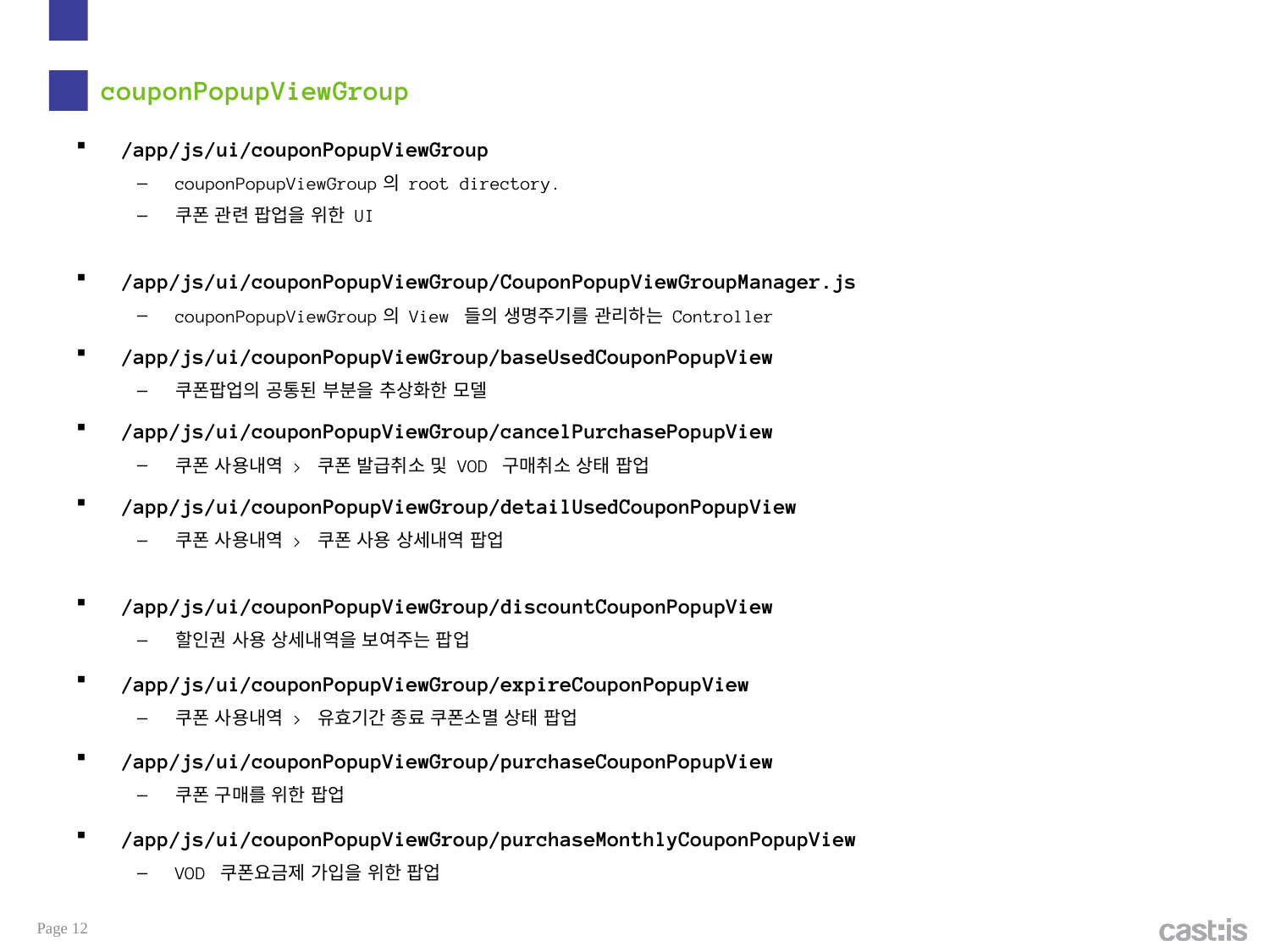

# couponPopupViewGroup
/app/js/ui/couponPopupViewGroup
couponPopupViewGroup의 root directory.
쿠폰 관련 팝업을 위한 UI

/app/js/ui/couponPopupViewGroup/CouponPopupViewGroupManager.js
couponPopupViewGroup의 View 들의 생명주기를 관리하는 Controller

/app/js/ui/couponPopupViewGroup/baseUsedCouponPopupView
쿠폰팝업의 공통된 부분을 추상화한 모델

/app/js/ui/couponPopupViewGroup/cancelPurchasePopupView
쿠폰 사용내역 > 쿠폰 발급취소 및 VOD 구매취소 상태 팝업

/app/js/ui/couponPopupViewGroup/detailUsedCouponPopupView
쿠폰 사용내역 > 쿠폰 사용 상세내역 팝업

/app/js/ui/couponPopupViewGroup/discountCouponPopupView
할인권 사용 상세내역을 보여주는 팝업

/app/js/ui/couponPopupViewGroup/expireCouponPopupView
쿠폰 사용내역 > 유효기간 종료 쿠폰소멸 상태 팝업

/app/js/ui/couponPopupViewGroup/purchaseCouponPopupView
쿠폰 구매를 위한 팝업

/app/js/ui/couponPopupViewGroup/purchaseMonthlyCouponPopupView
VOD 쿠폰요금제 가입을 위한 팝업
Page 12